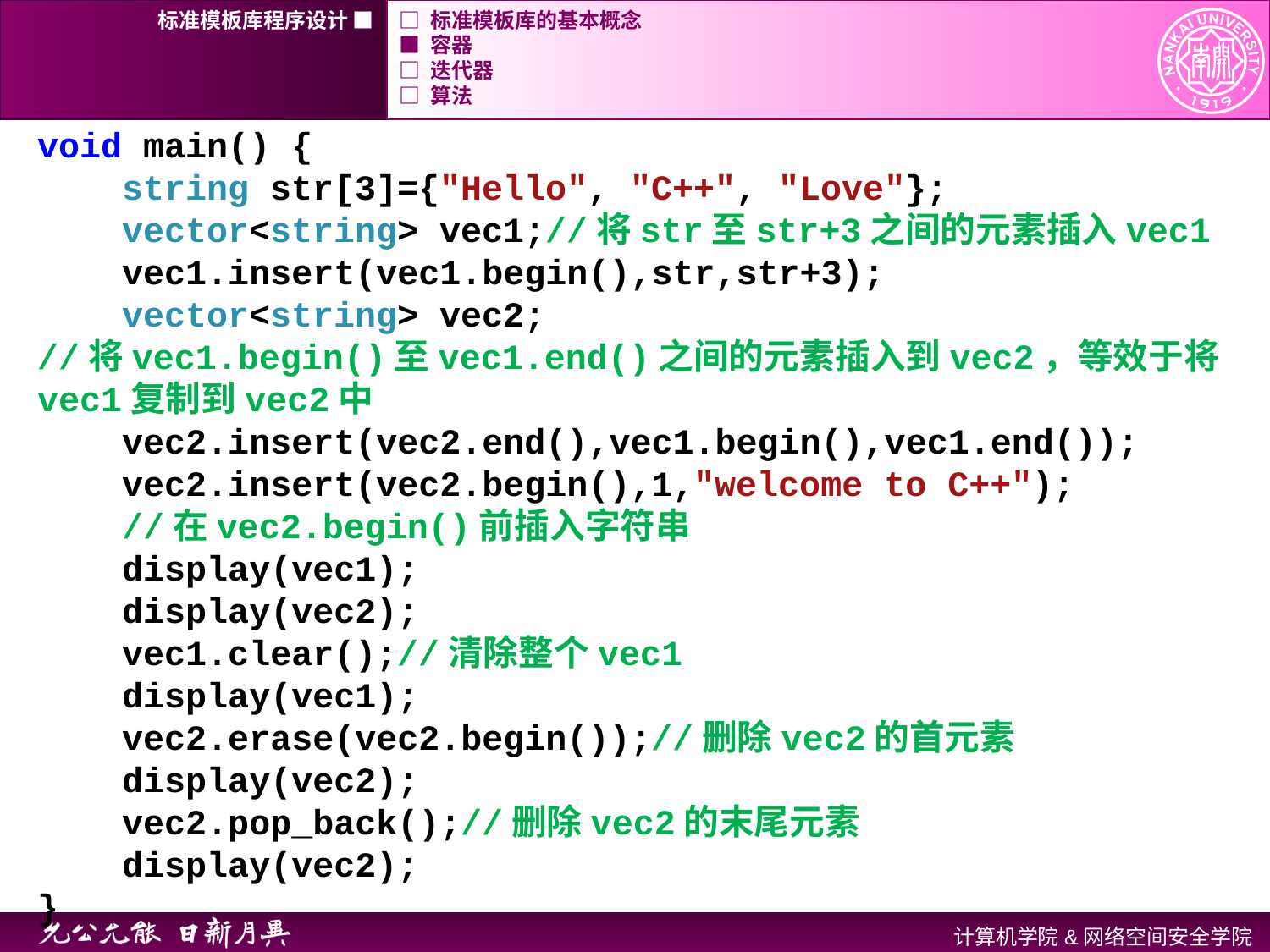

标准模板库程序设计 ■
□ 标准模板库的基本概念

■ 容器

□ 迭代器

□ 算法
void main() {
    string str[3]={"Hello", "C++", "Love"};
    vector<string> vec1;//将str至str+3之间的元素插入vec1
    vec1.insert(vec1.begin(),str,str+3);
    vector<string> vec2;
//将vec1.begin()至vec1.end()之间的元素插入到vec2，等效于将vec1复制到vec2中
    vec2.insert(vec2.end(),vec1.begin(),vec1.end());
    vec2.insert(vec2.begin(),1,"welcome to C++");
    //在vec2.begin()前插入字符串
    display(vec1);
    display(vec2);
    vec1.clear();//清除整个vec1
    display(vec1);
    vec2.erase(vec2.begin());//删除vec2的首元素
    display(vec2);
    vec2.pop_back();//删除vec2的末尾元素
    display(vec2);
}